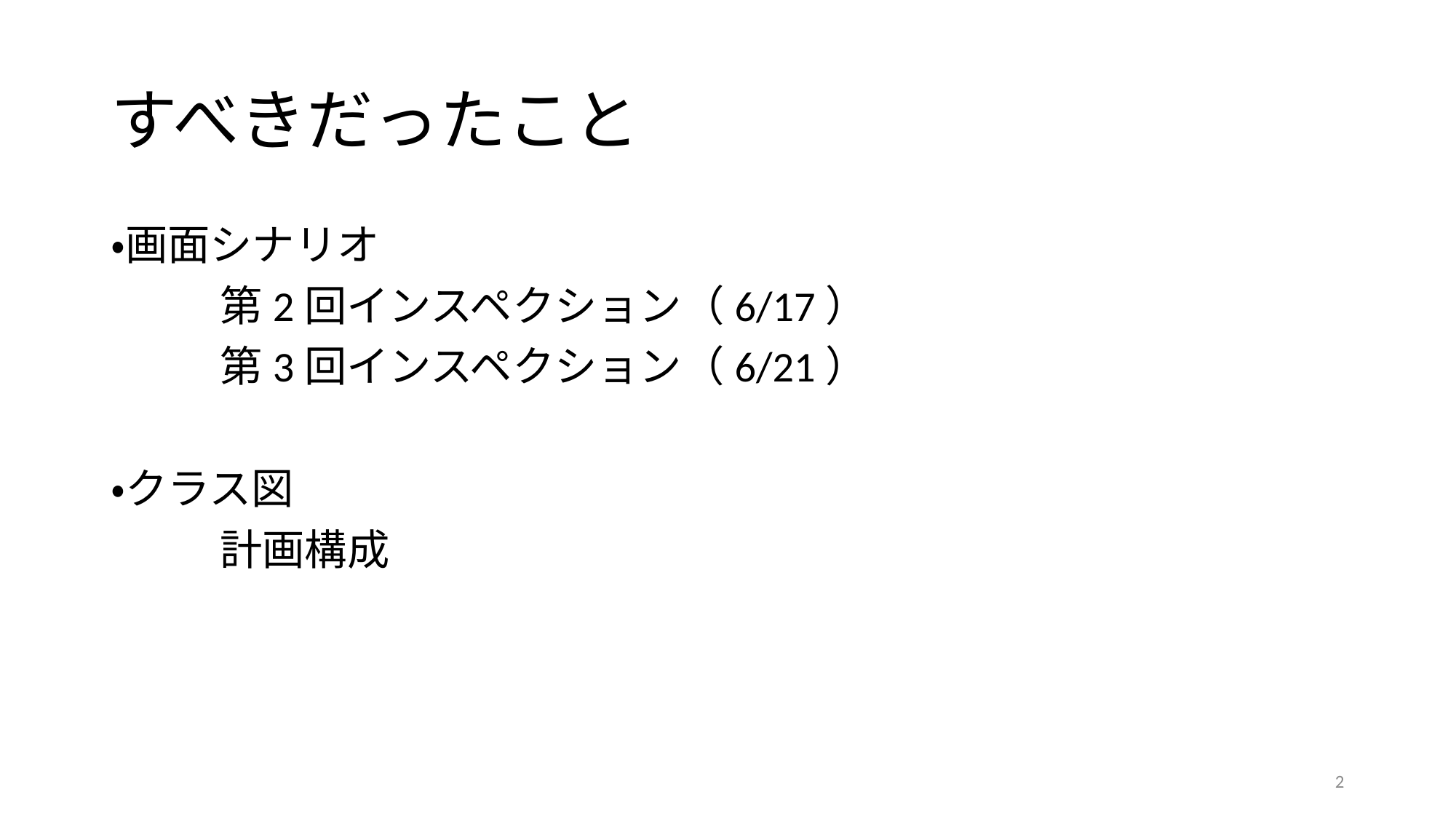

# すべきだったこと
・画面シナリオ
	第2回インスペクション（6/17）
	第3回インスペクション（6/21）

・クラス図
	計画構成

2